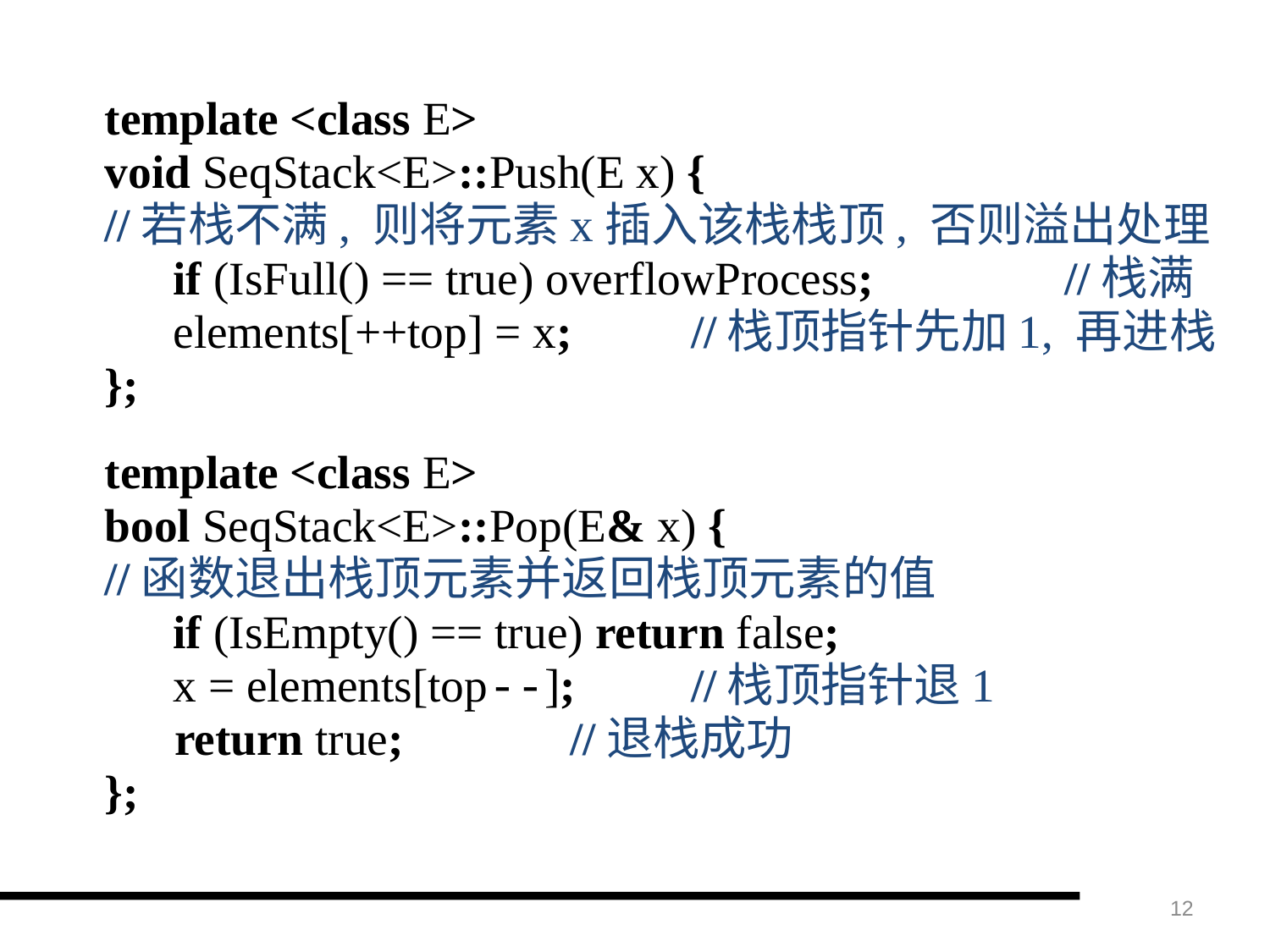

template <class E>
void SeqStack<E>::Push(E x) {
//若栈不满, 则将元素x插入该栈栈顶, 否则溢出处理
	  if (IsFull() == true) overflowProcess;	      //栈满
	  elements[++top] = x;	     //栈顶指针先加1, 再进栈
};

template <class E>
bool SeqStack<E>::Pop(E& x) {
//函数退出栈顶元素并返回栈顶元素的值
	  if (IsEmpty() == true) return false;
	  x = elements[top--];	     //栈顶指针退1
      return true;		     //退栈成功
};
12